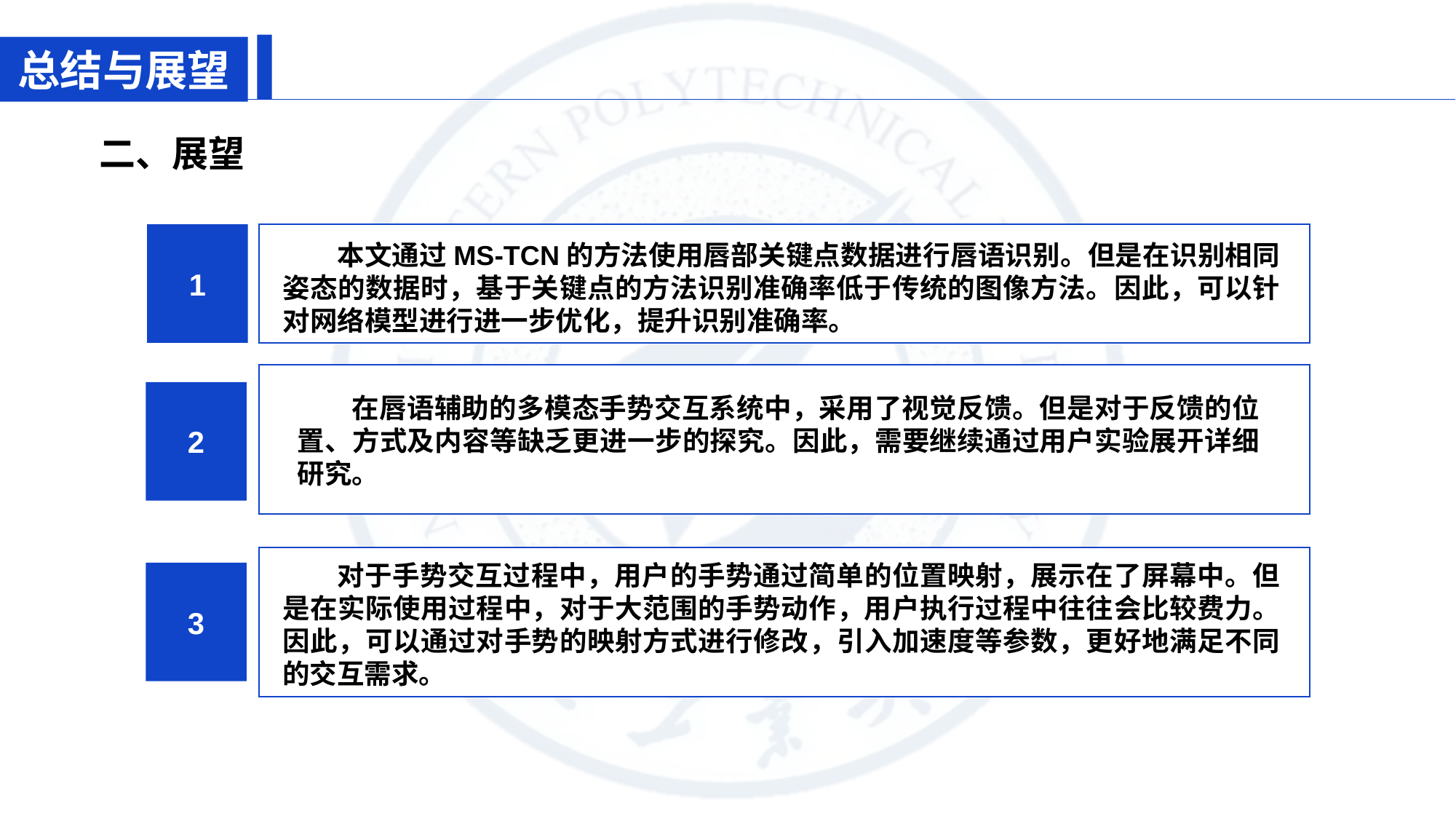

总结与展望
二、展望
1

本文通过MS-TCN的方法使用唇部关键点数据进行唇语识别。但是在识别相同姿态的数据时，基于关键点的方法识别准确率低于传统的图像方法。因此，可以针对网络模型进行进一步优化，提升识别准确率。

2
在唇语辅助的多模态手势交互系统中，采用了视觉反馈。但是对于反馈的位置、方式及内容等缺乏更进一步的探究。因此，需要继续通过用户实验展开详细研究。

对于手势交互过程中，用户的手势通过简单的位置映射，展示在了屏幕中。但是在实际使用过程中，对于大范围的手势动作，用户执行过程中往往会比较费力。因此，可以通过对手势的映射方式进行修改，引入加速度等参数，更好地满足不同的交互需求。
3